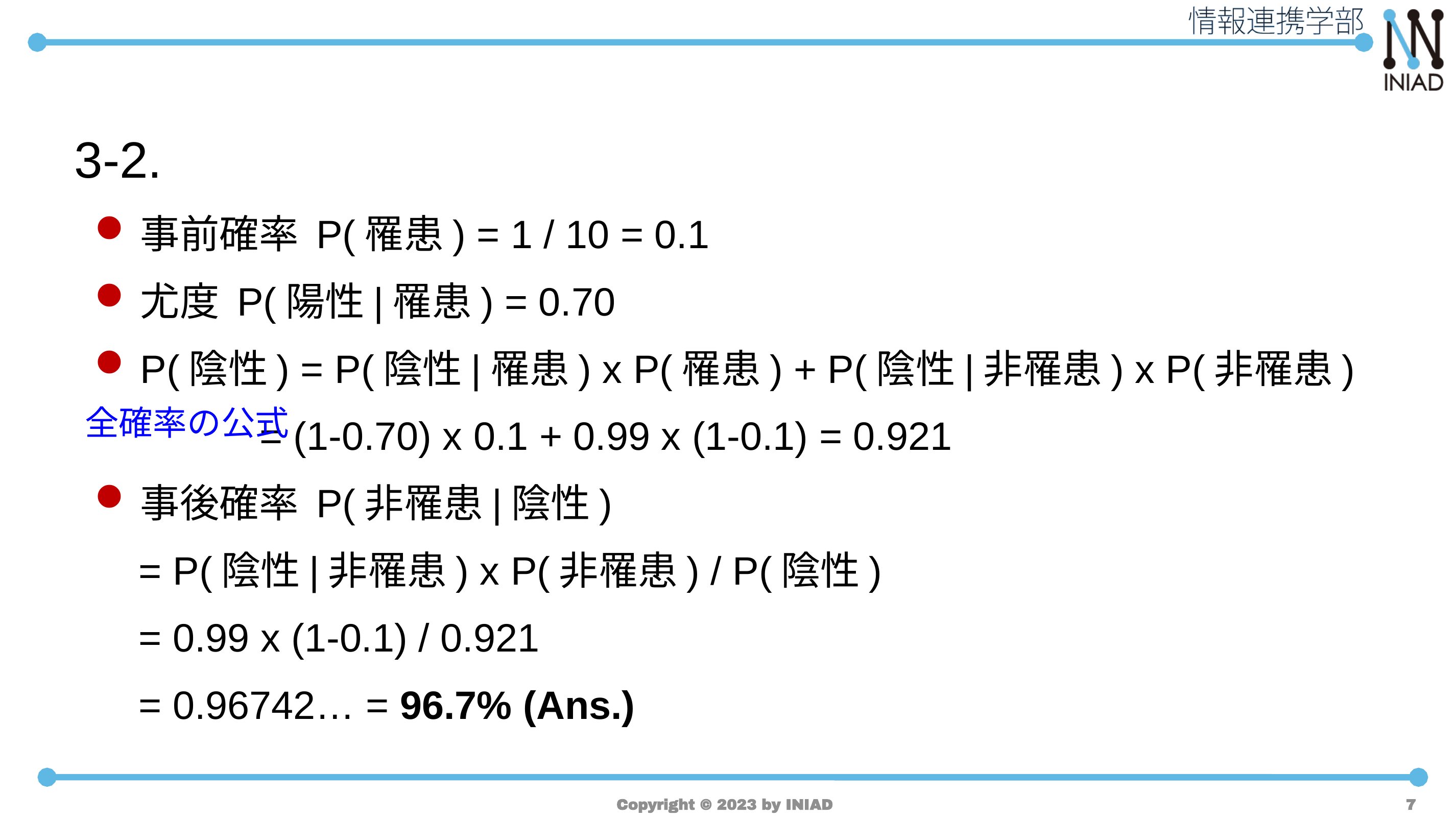

3-2.
事前確率 P(罹患) = 1 / 10 = 0.1
尤度 P(陽性|罹患) = 0.70
P(陰性) = P(陰性|罹患) x P(罹患) + P(陰性|非罹患) x P(非罹患)
               = (1-0.70) x 0.1 + 0.99 x (1-0.1) = 0.921
事後確率 P(非罹患|陰性)
    = P(陰性|非罹患) x P(非罹患) / P(陰性)
    = 0.99 x (1-0.1) / 0.921
    = 0.96742… = 96.7% (Ans.)
全確率の公式
Copyright © 2023 by INIAD
7